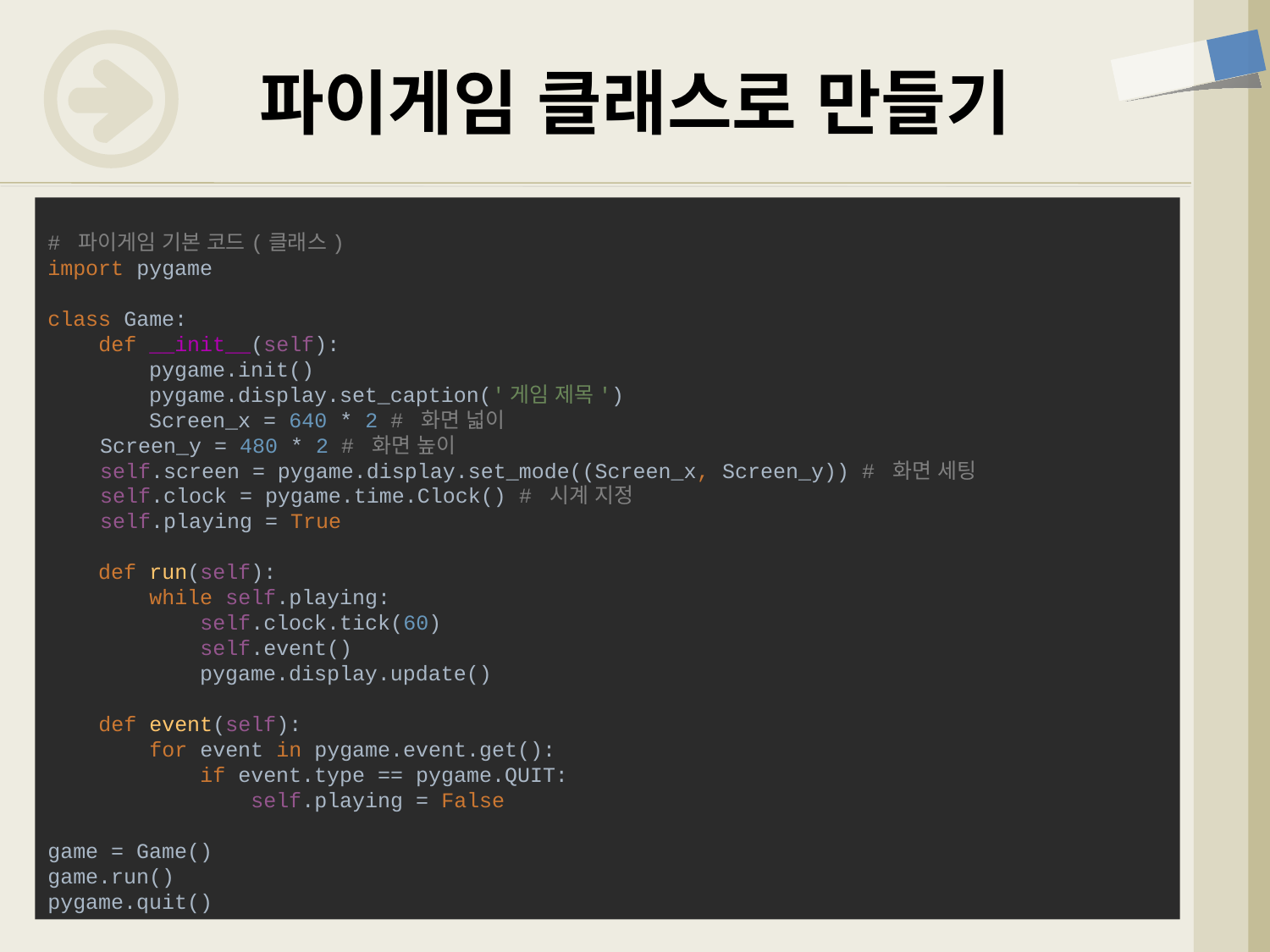

# 파이게임 클래스로 만들기
# 파이게임 기본 코드(클래스)
import pygame
class Game:
    def __init__(self):
        pygame.init()
        pygame.display.set_caption('게임 제목')
        Screen_x = 640 * 2 # 화면 넓이
        Screen_y = 480 * 2 # 화면 높이
        self.screen = pygame.display.set_mode((Screen_x, Screen_y)) # 화면 세팅
        self.clock = pygame.time.Clock() # 시계 지정
        self.playing = True
    def run(self):
        while self.playing:
	  self.clock.tick(60)
            self.event()
            pygame.display.update()
    def event(self):
        for event in pygame.event.get():
            if event.type == pygame.QUIT:
                self.playing = False
game = Game()
game.run()
pygame.quit()